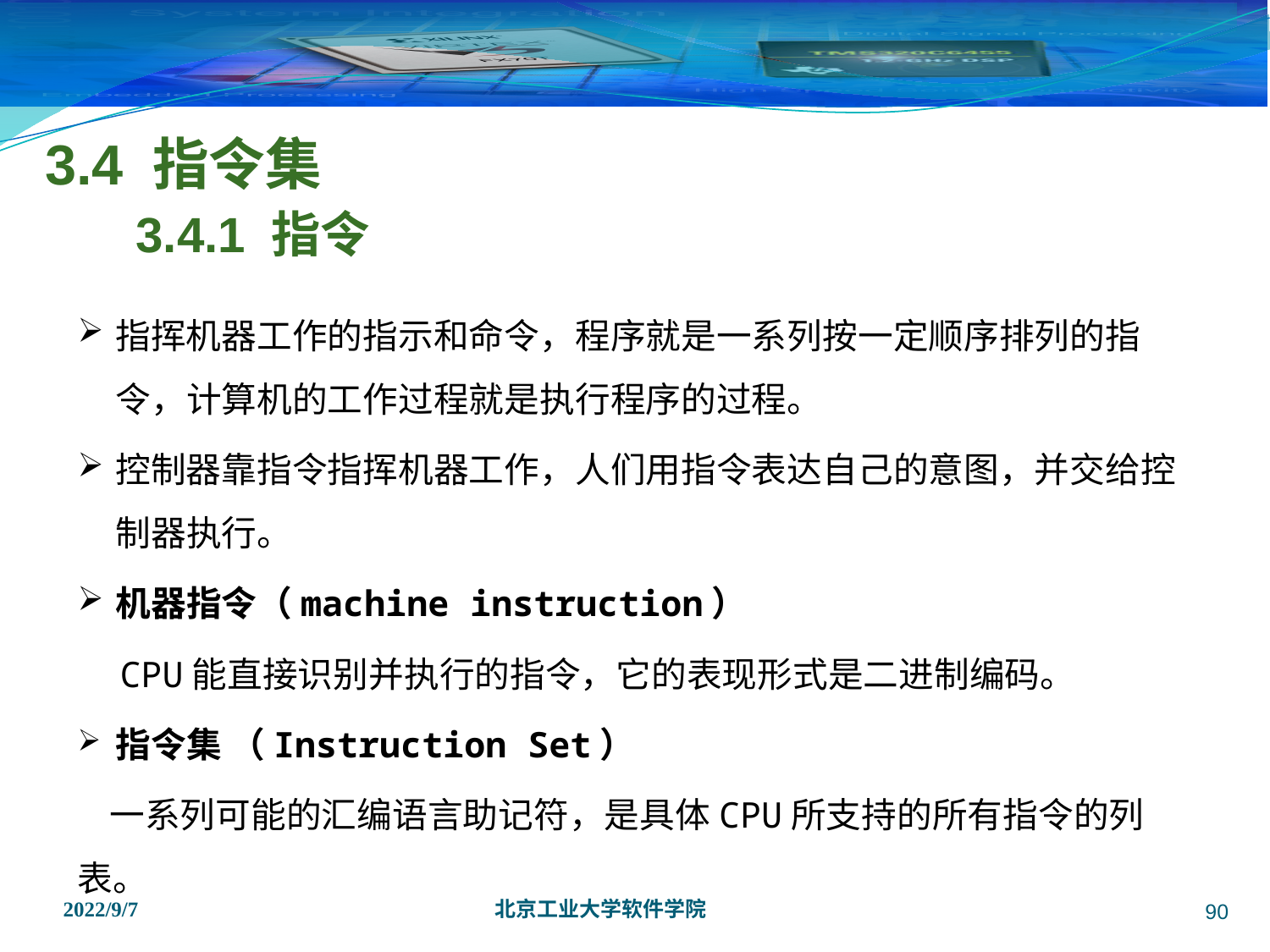

# 3.4 指令集 3.4.1 指令
指挥机器工作的指示和命令，程序就是一系列按一定顺序排列的指令，计算机的工作过程就是执行程序的过程。
控制器靠指令指挥机器工作，人们用指令表达自己的意图，并交给控制器执行。
机器指令（machine instruction）
  CPU能直接识别并执行的指令，它的表现形式是二进制编码。
指令集 （Instruction Set）
   一系列可能的汇编语言助记符，是具体CPU所支持的所有指令的列表。